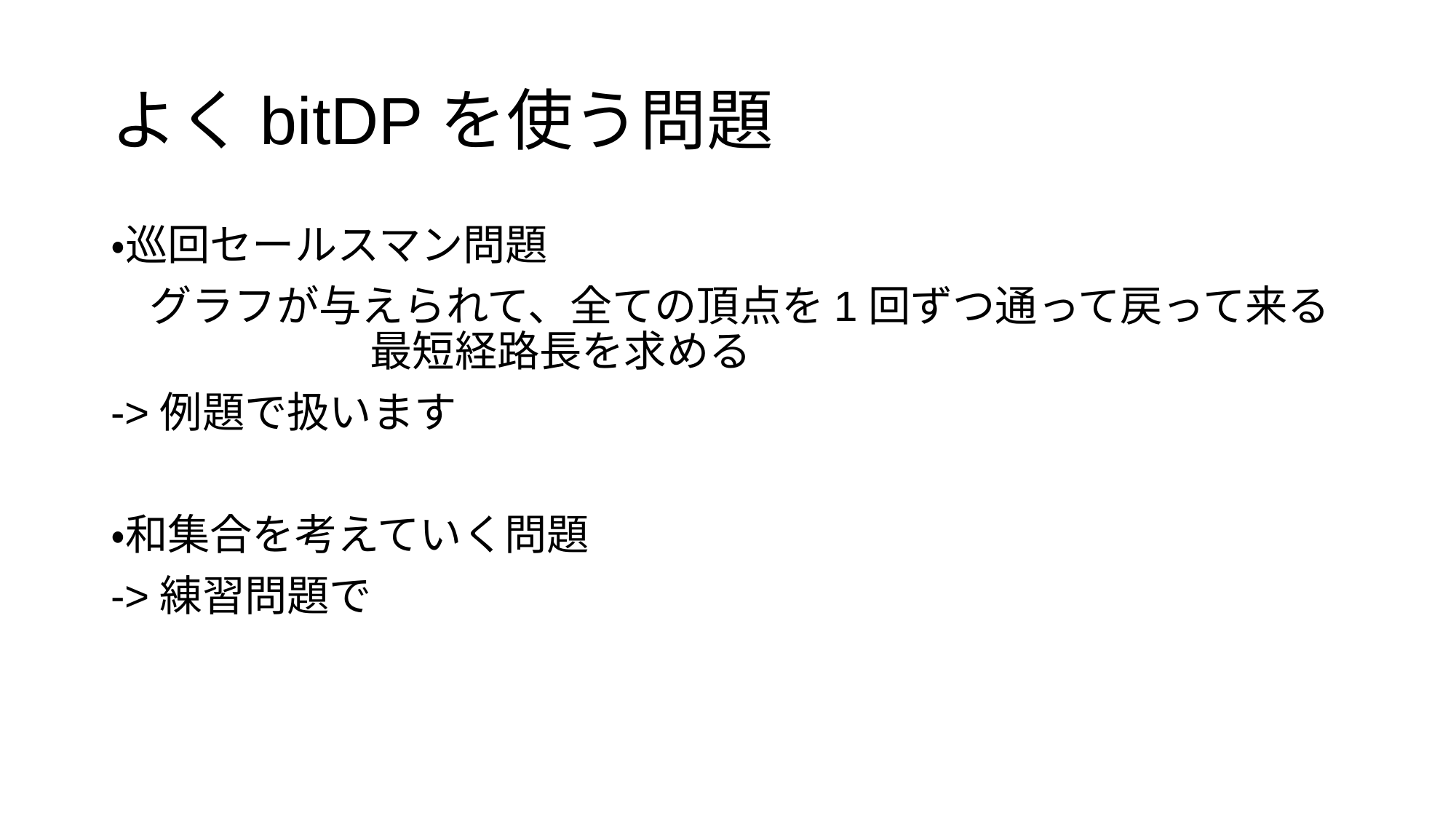

# よくbitDPを使う問題
・巡回セールスマン問題
   グラフが与えられて、全ての頂点を1回ずつ通って戻って来る　　　　　     最短経路長を求める
->例題で扱います

・和集合を考えていく問題
->練習問題で